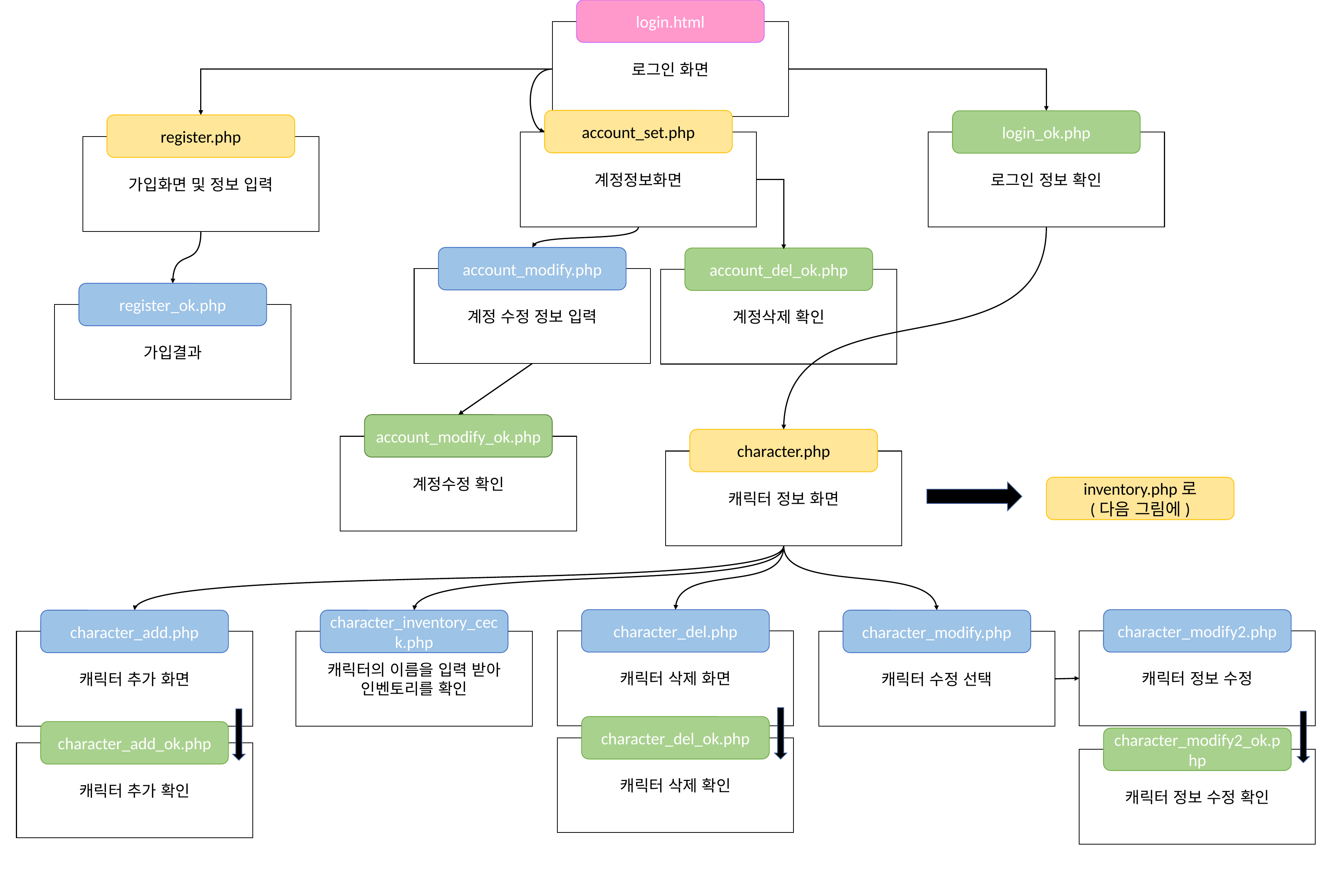

login.html
로그인 화면
account_set.php
login_ok.php
register.php
로그인 정보 확인
계정정보화면
가입화면 및 정보 입력
account_modify.php
account_del_ok.php
계정 수정 정보 입력
계정삭제 확인
register_ok.php
가입결과
account_modify_ok.php
character.php
계정수정 확인

캐릭터 정보 화면
inventory.php로
(다음 그림에)
character_del.php
character_modify2.php
character_add.php
character_inventory_ceck.php
character_modify.php
캐릭터 삭제 화면
캐릭터 정보 수정
캐릭터 추가 화면
캐릭터의 이름을 입력 받아 인벤토리를 확인
캐릭터 수정 선택

character_del_ok.php
character_add_ok.php
character_modify2_ok.php
캐릭터 삭제 확인
캐릭터 추가 확인
캐릭터 정보 수정 확인